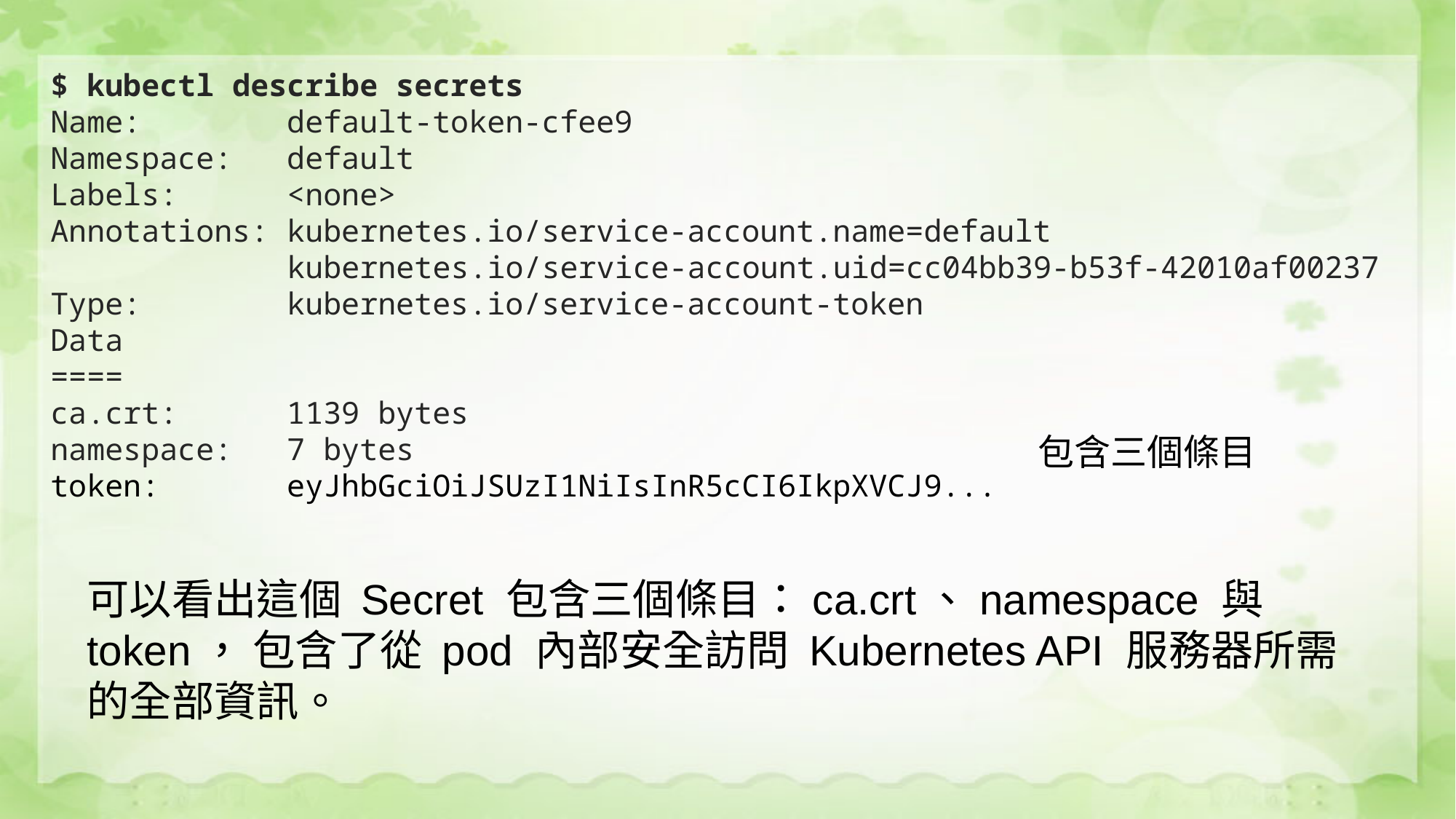

$ kubectl describe secrets
Name:        default-token-cfee9
Namespace:   default
Labels:      <none>
Annotations: kubernetes.io/service-account.name=default
             kubernetes.io/service-account.uid=cc04bb39-b53f-42010af00237
Type:        kubernetes.io/service-account-token
Data
====
ca.crt:      1139 bytes
namespace:   7 bytes
token:       eyJhbGciOiJSUzI1NiIsInR5cCI6IkpXVCJ9...
包含三個條目
可以看出這個 Secret 包含三個條目：ca.crt、namespace 與 token， 包含了從 pod 內部安全訪問 Kubernetes API 服務器所需的全部資訊。